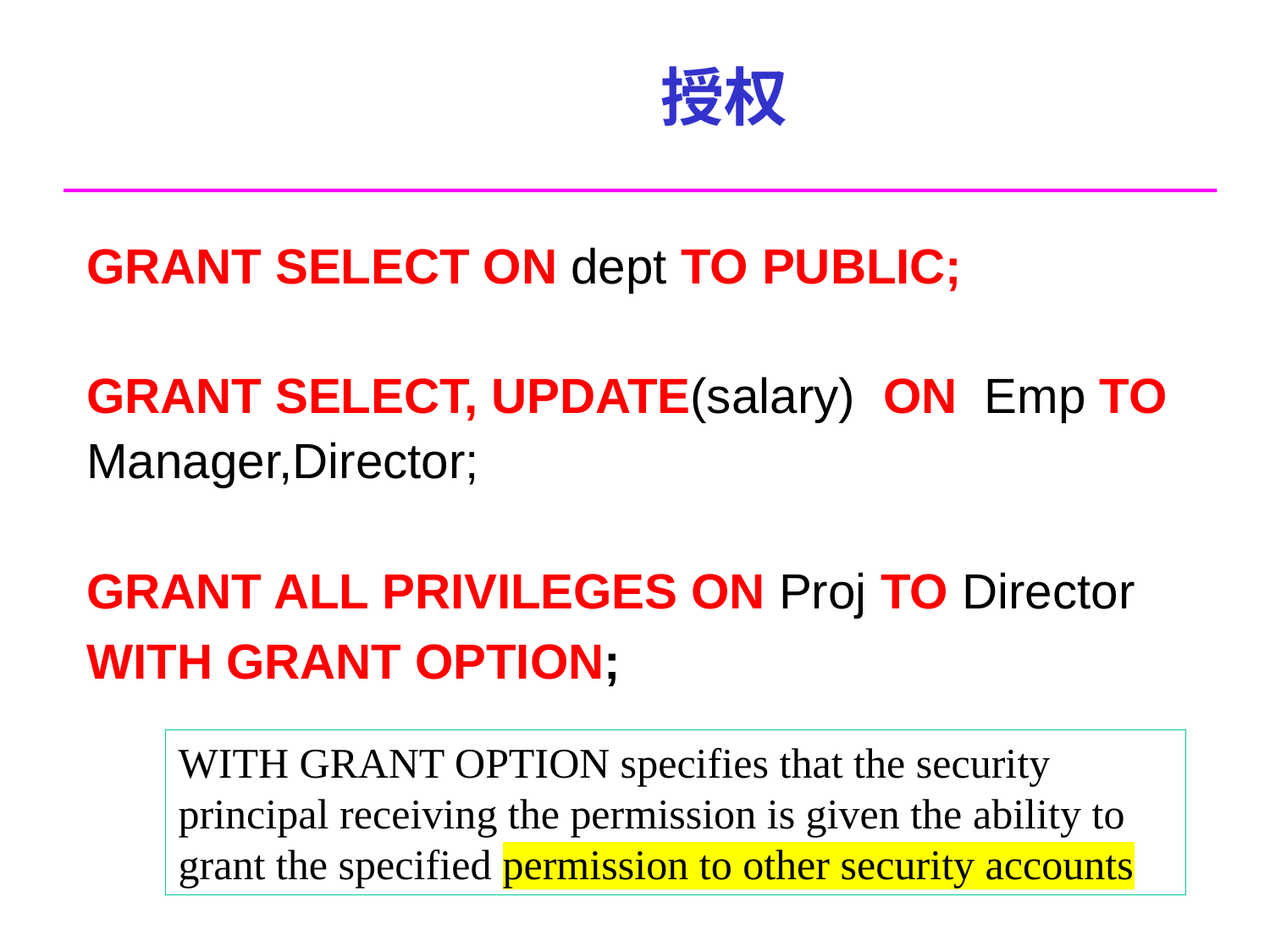

# 授权
	GRANT SELECT ON dept TO PUBLIC;

	GRANT SELECT, UPDATE(salary)  ON  Emp TO Manager,Director;

	GRANT ALL PRIVILEGES ON Proj TO Director
	WITH GRANT OPTION;
WITH GRANT OPTION specifies that the security principal receiving the permission is given the ability to grant the specified permission to other security accounts